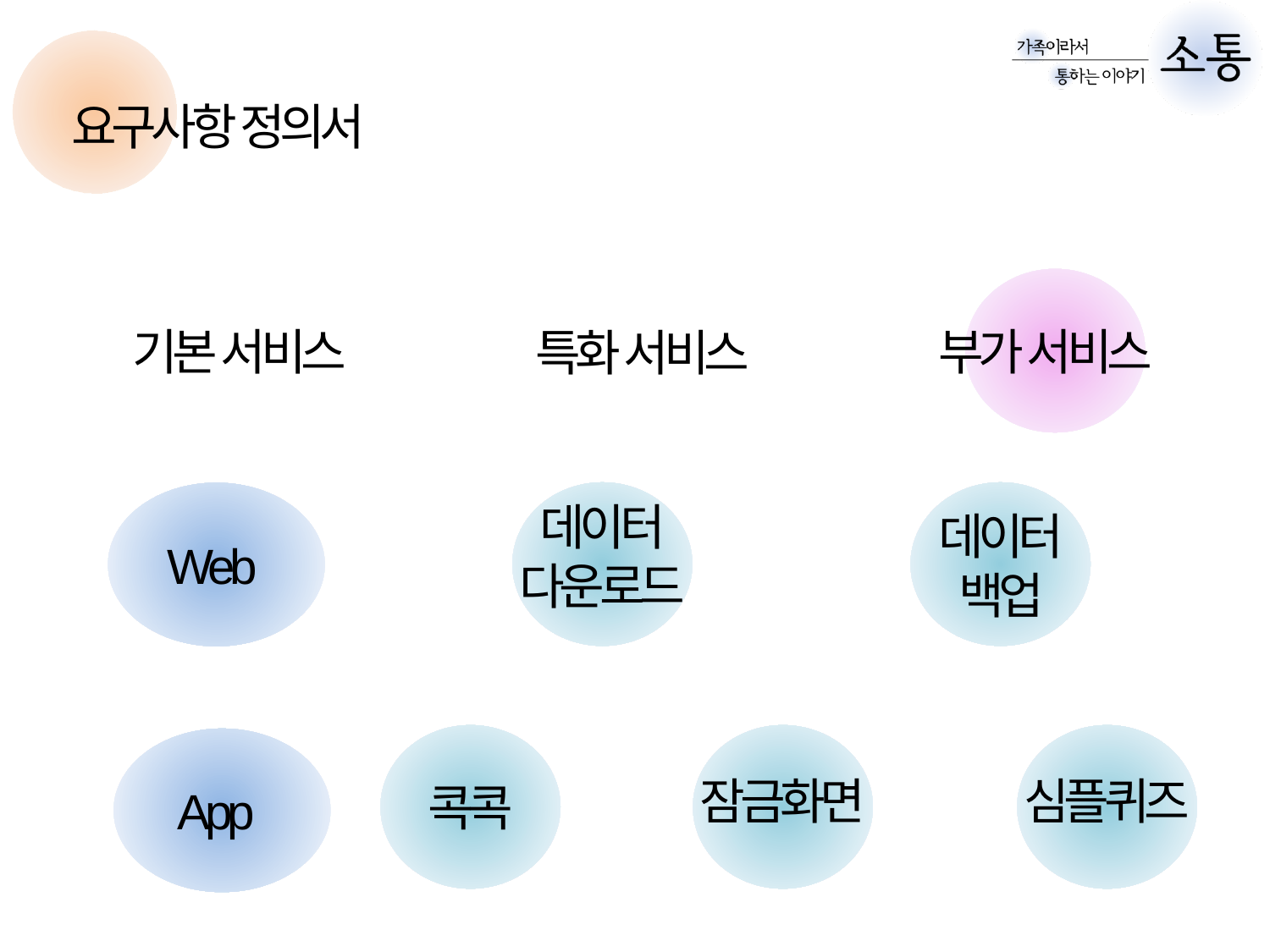

요구사항 정의서

기본 서비스
부가 서비스
특화 서비스

데이터
다운로드

데이터
백업

Web

콕콕

잠금화면

심플퀴즈

App